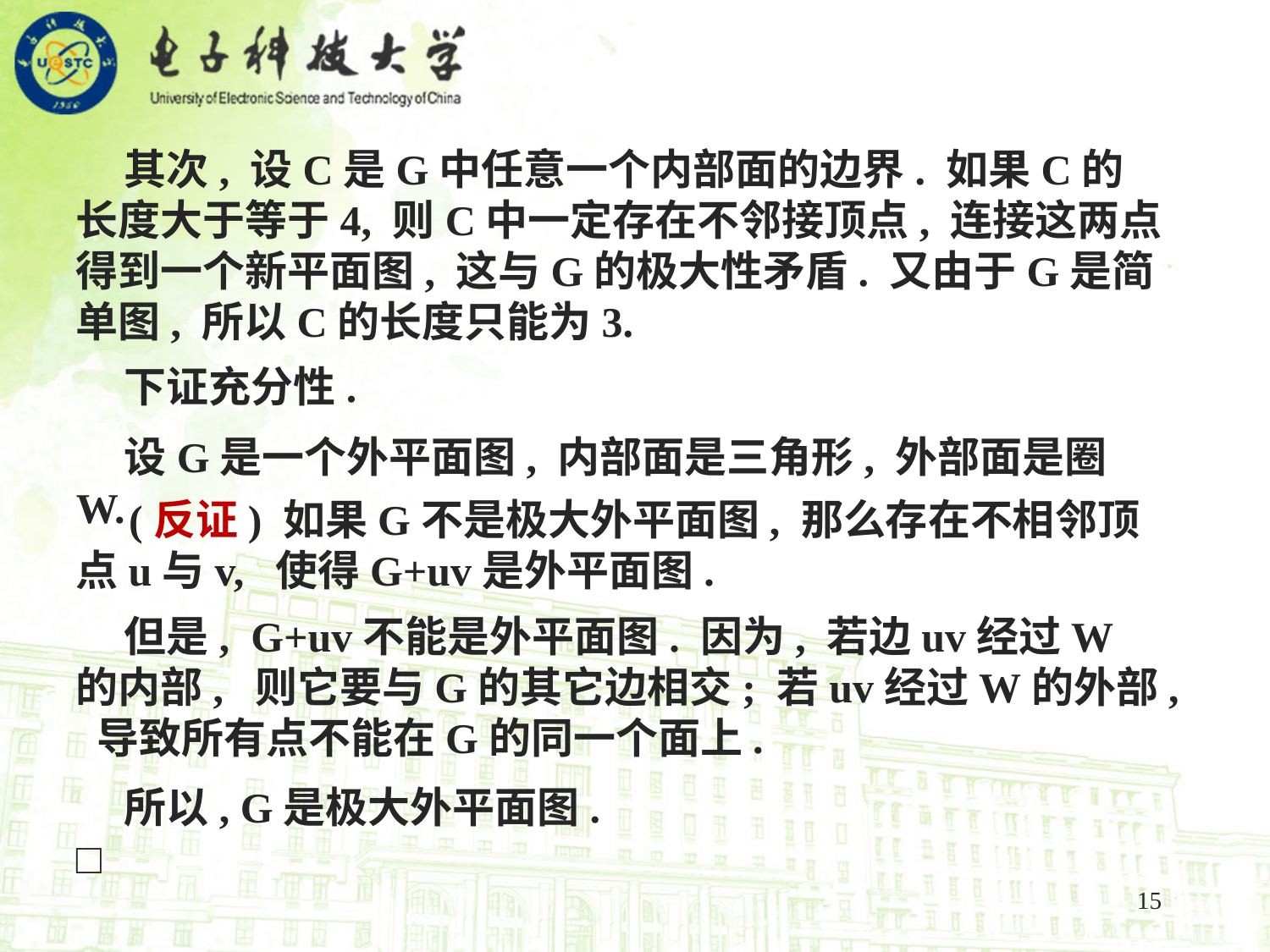

其次, 设C是G中任意一个内部面的边界. 如果C的长度大于等于4, 则C中一定存在不邻接顶点, 连接这两点得到一个新平面图, 这与G的极大性矛盾. 又由于G是简单图, 所以C的长度只能为3.
    下证充分性.
    设G是一个外平面图, 内部面是三角形, 外部面是圈W.
     (反证) 如果G不是极大外平面图, 那么存在不相邻顶点u与v,  使得G+uv是外平面图.
    但是,  G+uv不能是外平面图. 因为, 若边uv经过W的内部,  则它要与G的其它边相交; 若uv经过W的外部, 导致所有点不能在G的同一个面上.
    所以, G是极大外平面图.                                                    □
15